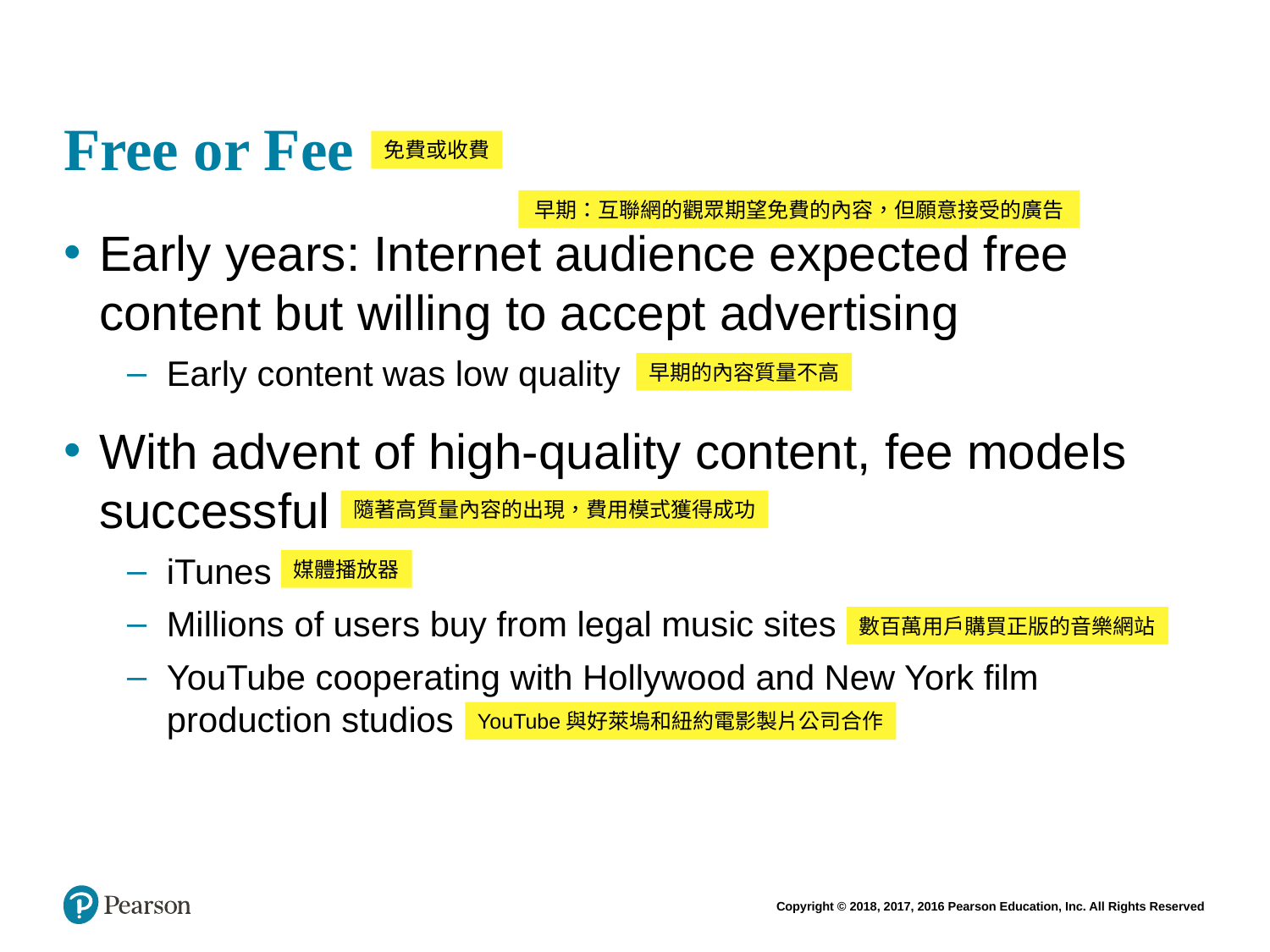

# Free or Fee
免費或收費
早期：互聯網的觀眾期望免費的內容，但願意接受的廣告
Early years: Internet audience expected free content but willing to accept advertising
Early content was low quality
With advent of high-quality content, fee models successful
iTunes
Millions of users buy from legal music sites
YouTube cooperating with Hollywood and New York film production studios
早期的內容質量不高
隨著高質量內容的出現，費用模式獲得成功
媒體播放器
數百萬用戶購買正版的音樂網站
YouTube與好萊塢和紐約電影製片公司合作